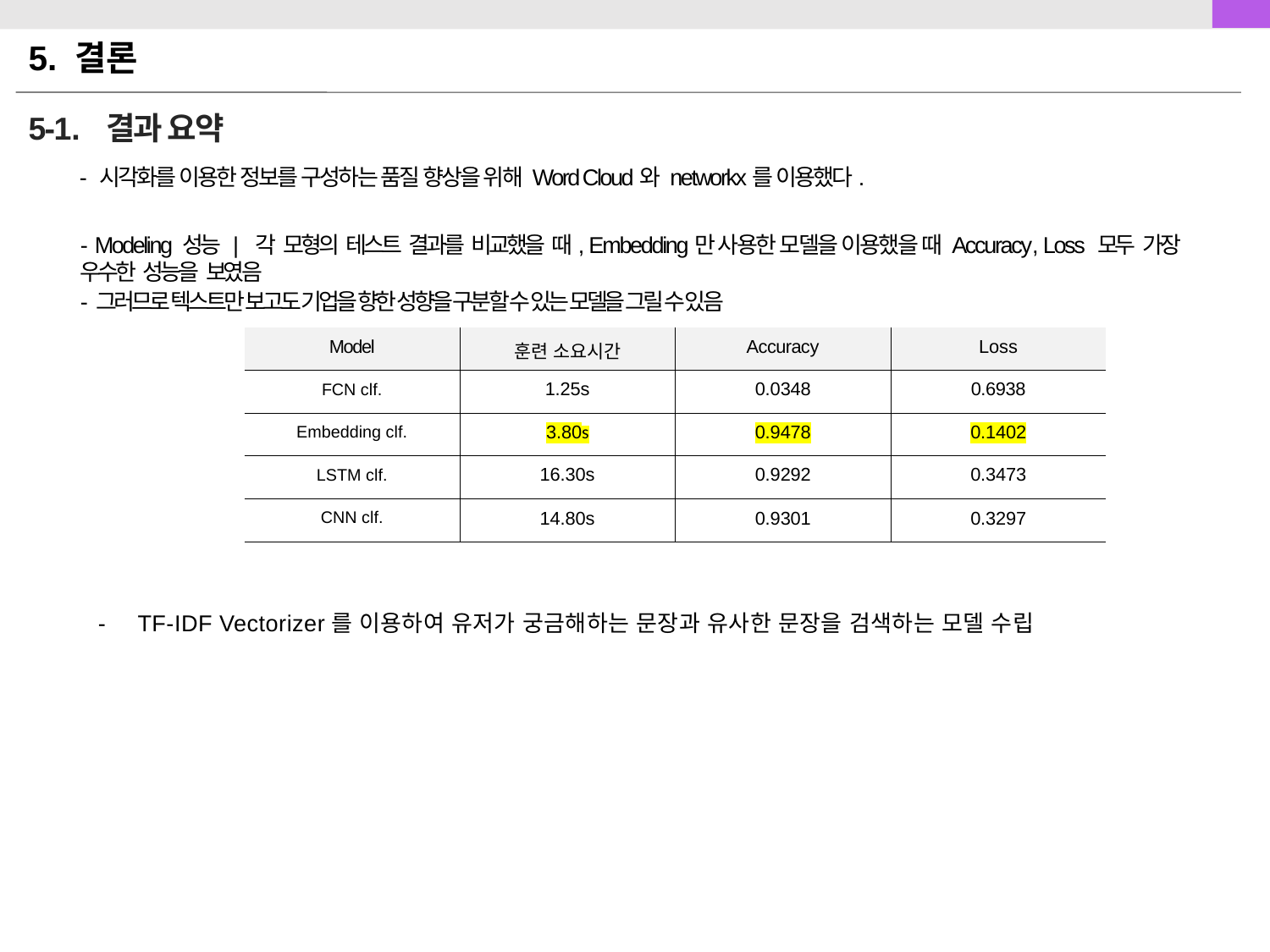

5. 결론

# 5-1.  결과 요약
- 시각화를 이용한 정보를 구성하는 품질 향상을 위해 Word Cloud와 networkx를 이용했다.
- Modeling 성능 | 각 모형의 테스트 결과를 비교했을 때, Embedding만 사용한 모델을 이용했을 때 Accuracy, Loss 모두 가장 우수한 성능을 보였음
- 그러므로 텍스트만 보고도 기업을 향한 성향을 구분할 수 있는 모델을 그릴 수 있음
| Model | 훈련 소요시간 | Accuracy | Loss |
| --- | --- | --- | --- |
| FCN clf. | 1.25s | 0.0348 | 0.6938 |
| Embedding clf. | 3.80s | 0.9478 | 0.1402 |
| LSTM clf. | 16.30s | 0.9292 | 0.3473 |
| CNN clf. | 14.80s | 0.9301 | 0.3297 |
-	TF-IDF Vectorizer를 이용하여 유저가 궁금해하는 문장과 유사한 문장을 검색하는 모델 수립